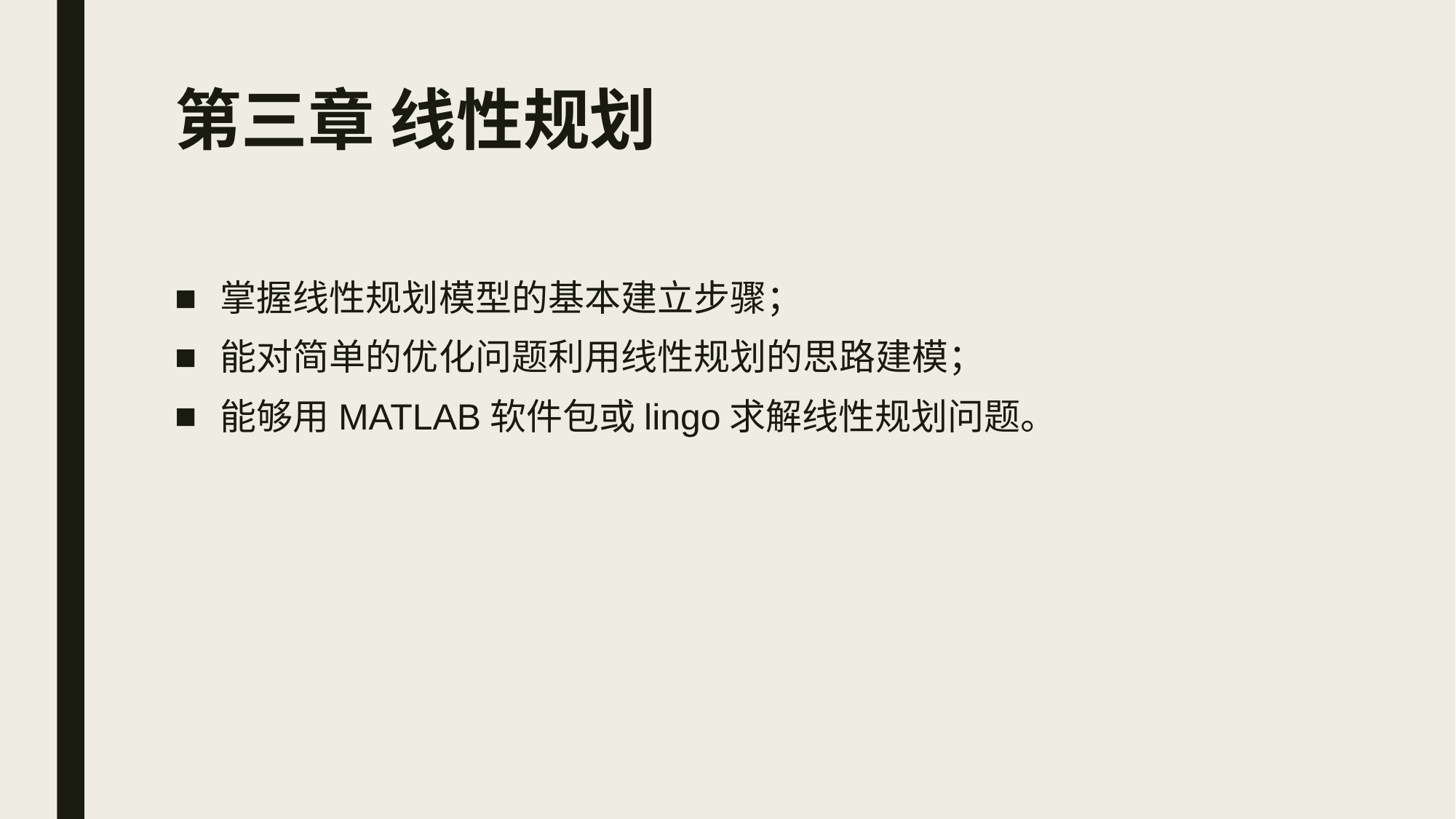

# 第三章 线性规划
掌握线性规划模型的基本建立步骤；
能对简单的优化问题利用线性规划的思路建模；
能够用MATLAB软件包或lingo求解线性规划问题。